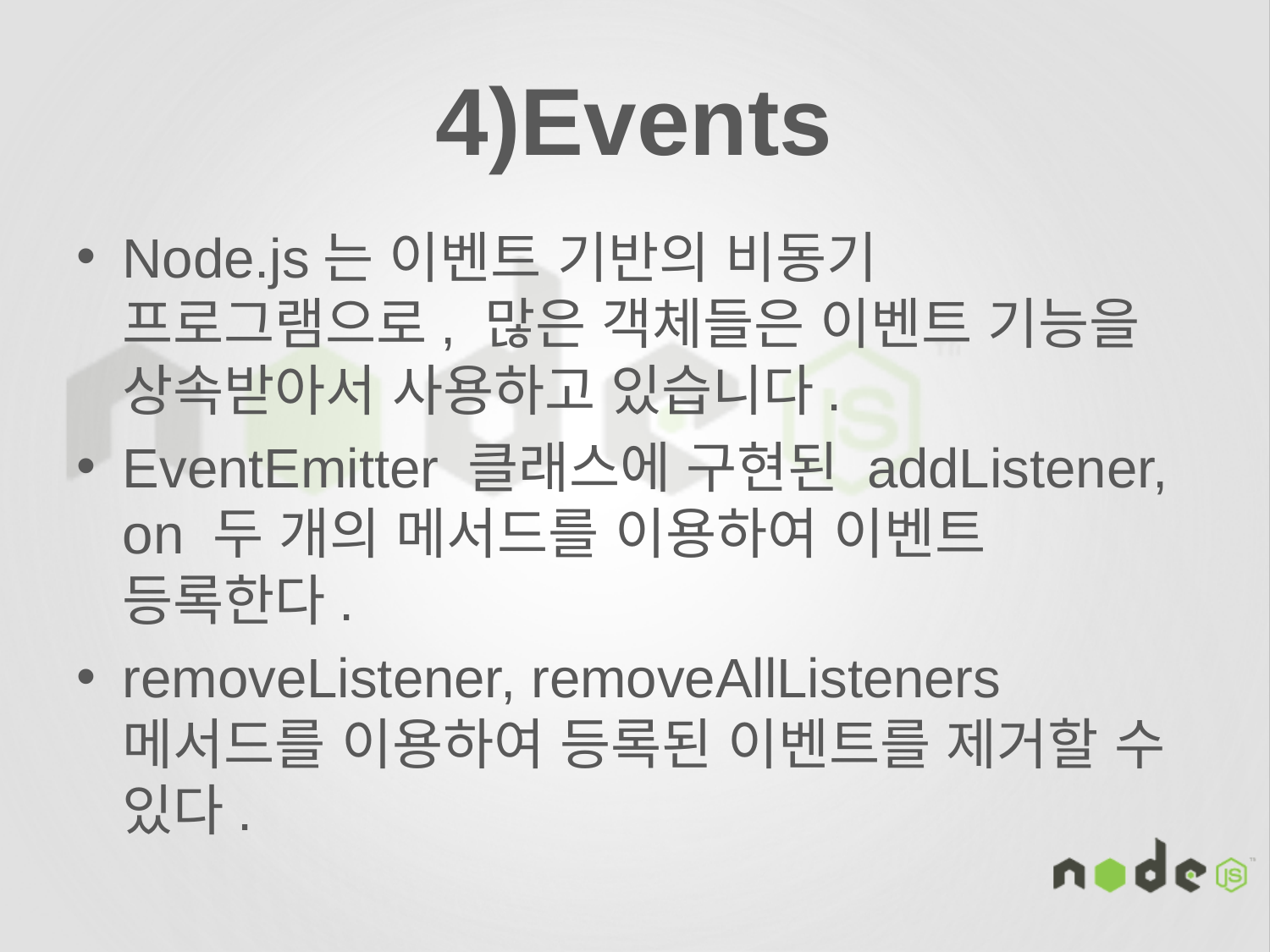

# 4)Events
Node.js는 이벤트 기반의 비동기 프로그램으로, 많은 객체들은 이벤트 기능을 상속받아서 사용하고 있습니다.
EventEmitter 클래스에 구현된 addListener, on 두 개의 메서드를 이용하여 이벤트 등록한다.
removeListener, removeAllListeners 메서드를 이용하여 등록된 이벤트를 제거할 수 있다.